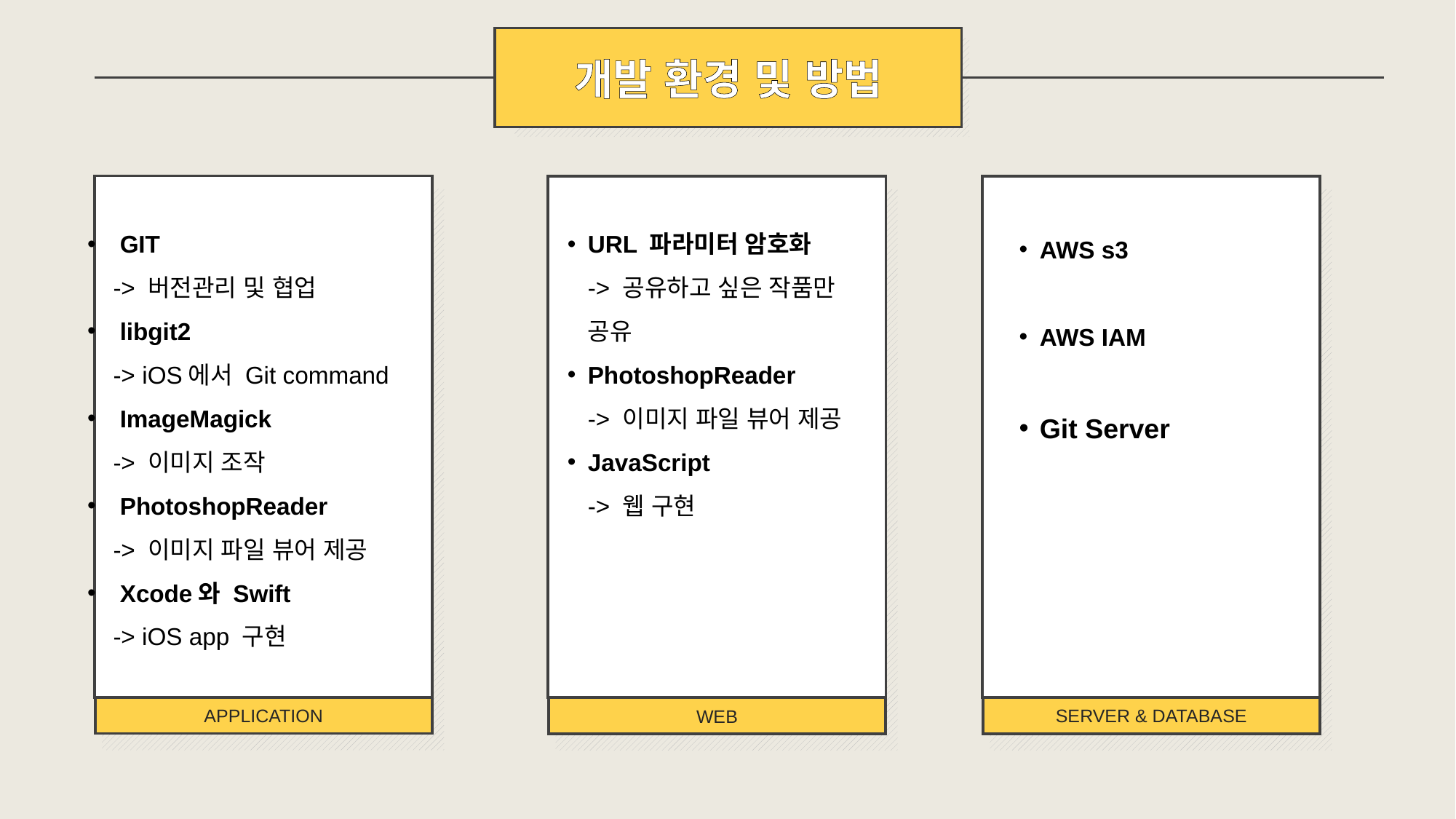

개발 환경 및 방법

 GIT
-> 버전관리 및 협업
 libgit2
-> iOS에서 Git command
 ImageMagick
-> 이미지 조작
 PhotoshopReader
-> 이미지 파일 뷰어 제공
 Xcode와 Swift
-> iOS app 구현
URL 파라미터 암호화
-> 공유하고 싶은 작품만 공유
PhotoshopReader
-> 이미지 파일 뷰어 제공
JavaScript
-> 웹 구현
AWS s3

AWS IAM

Git Server
APPLICATION
SERVER & DATABASE
WEB